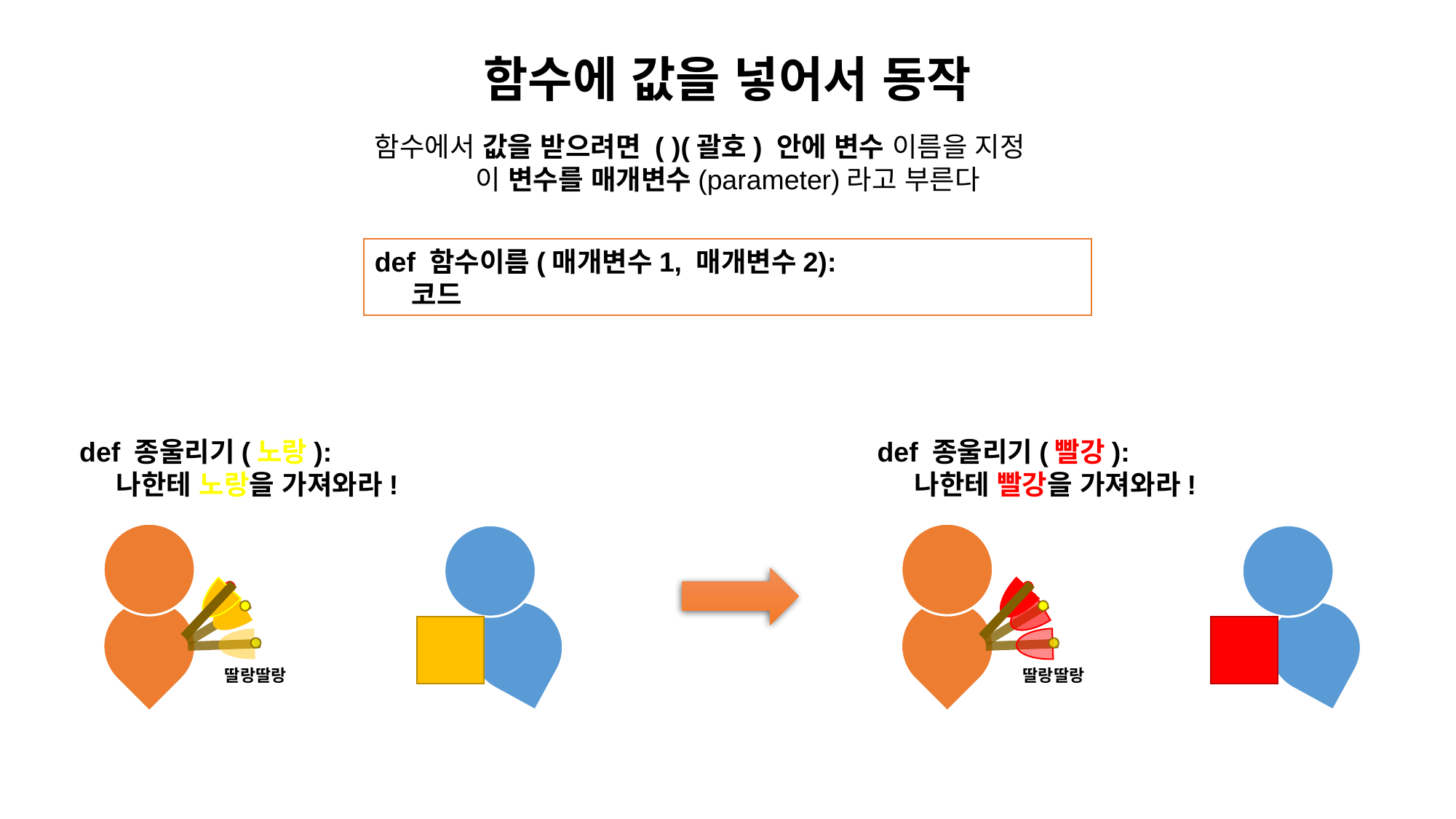

함수에 값을 넣어서 동작
함수에서 값을 받으려면 ( )(괄호) 안에 변수 이름을 지정
이 변수를 매개변수(parameter)라고 부른다
def 함수이름(매개변수1, 매개변수2):
    코드
def 종울리기(노랑):
    나한테 노랑을 가져와라!
def 종울리기(빨강):
    나한테 빨강을 가져와라!

딸랑딸랑
딸랑딸랑